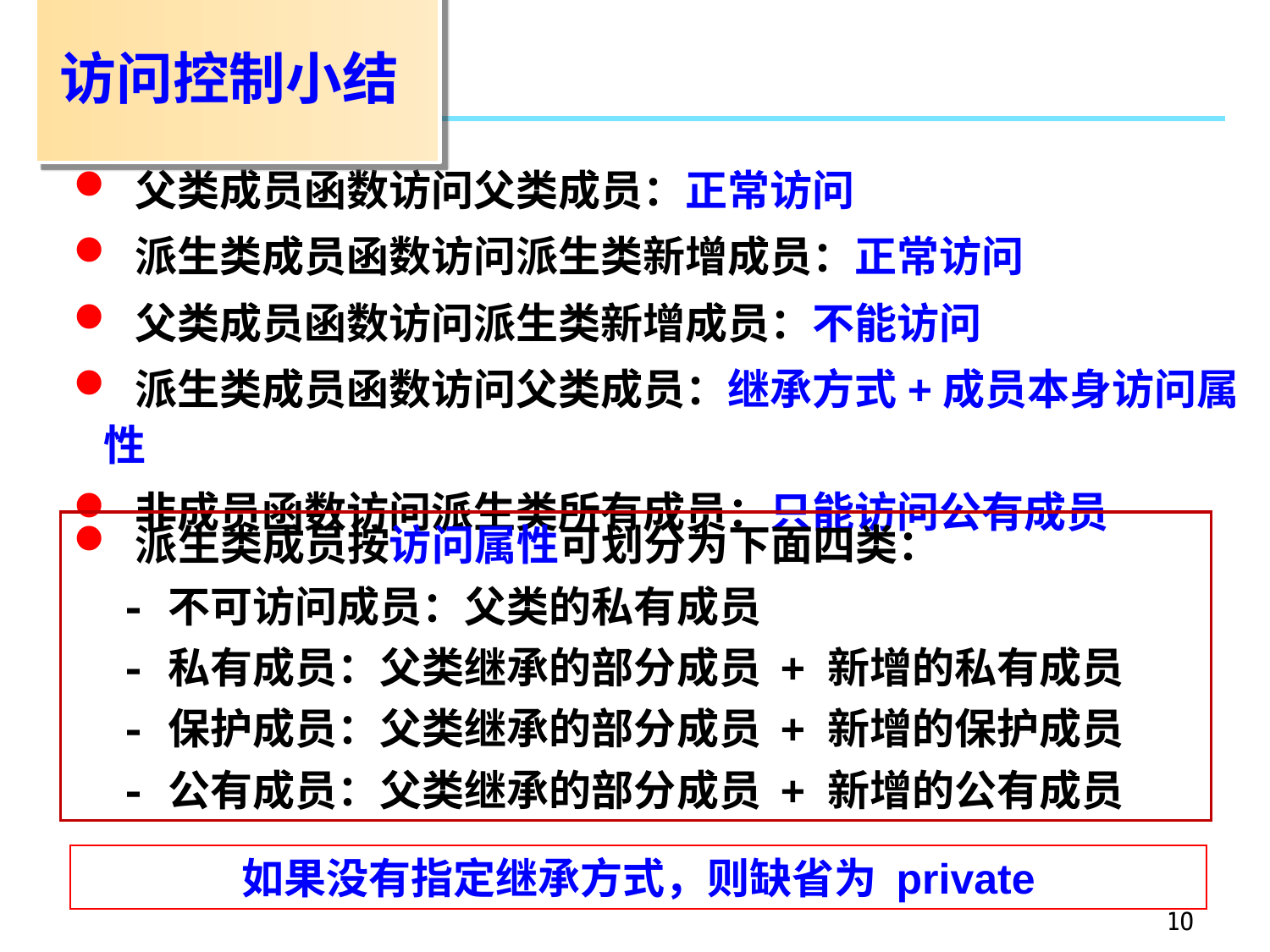

# 访问控制小结
 父类成员函数访问父类成员：正常访问
 派生类成员函数访问派生类新增成员：正常访问
 父类成员函数访问派生类新增成员：不能访问
 派生类成员函数访问父类成员：继承方式+成员本身访问属性
 非成员函数访问派生类所有成员：只能访问公有成员
 派生类成员按访问属性可划分为下面四类：
    - 不可访问成员：父类的私有成员
    - 私有成员：父类继承的部分成员 + 新增的私有成员
    - 保护成员：父类继承的部分成员 + 新增的保护成员
    - 公有成员：父类继承的部分成员 + 新增的公有成员
如果没有指定继承方式，则缺省为 private
10